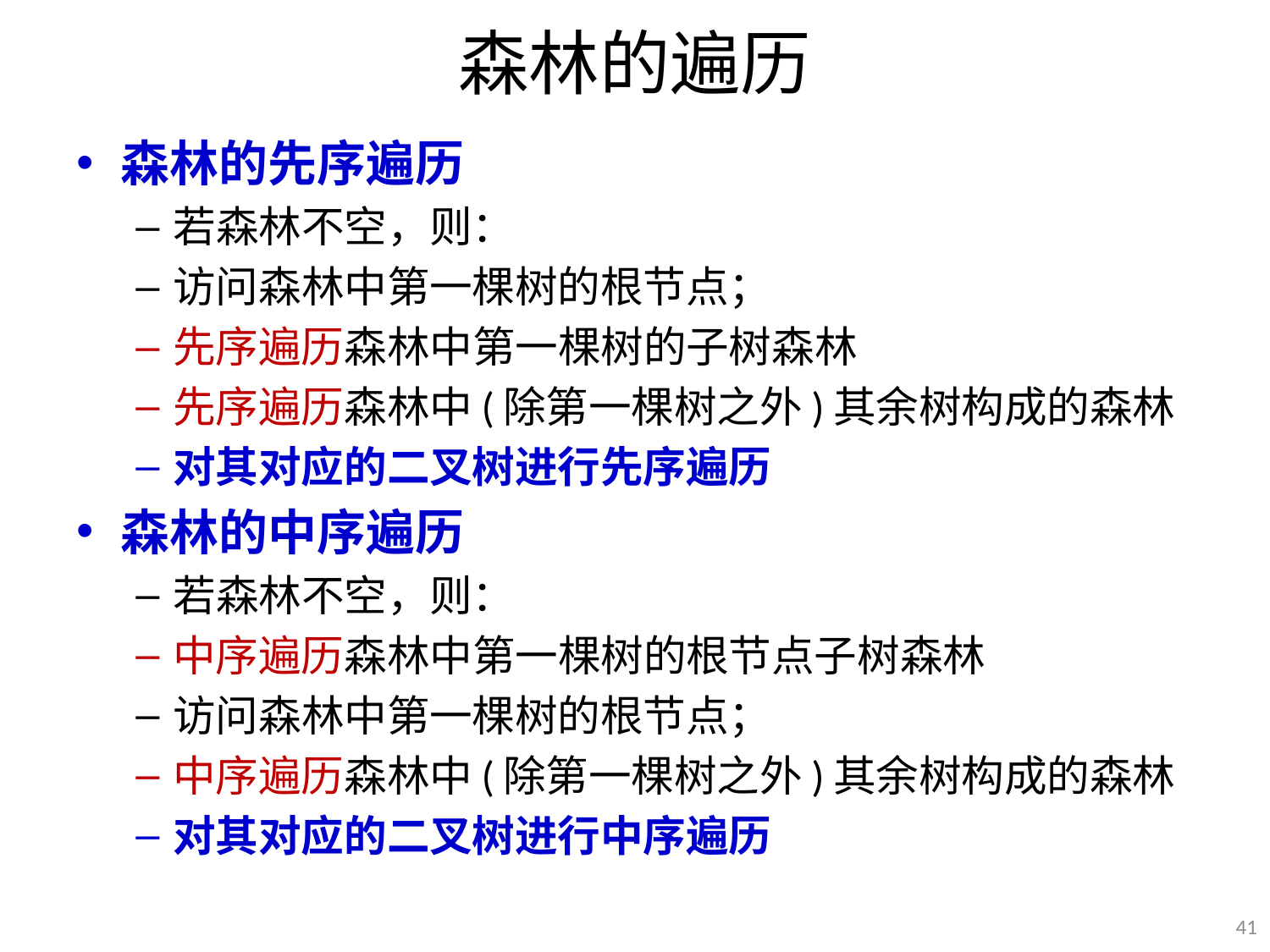

# 森林的遍历
森林的先序遍历
若森林不空，则：
访问森林中第一棵树的根节点；
先序遍历森林中第一棵树的子树森林
先序遍历森林中(除第一棵树之外)其余树构成的森林
对其对应的二叉树进行先序遍历
森林的中序遍历
若森林不空，则：
中序遍历森林中第一棵树的根节点子树森林
访问森林中第一棵树的根节点；
中序遍历森林中(除第一棵树之外)其余树构成的森林
对其对应的二叉树进行中序遍历

41